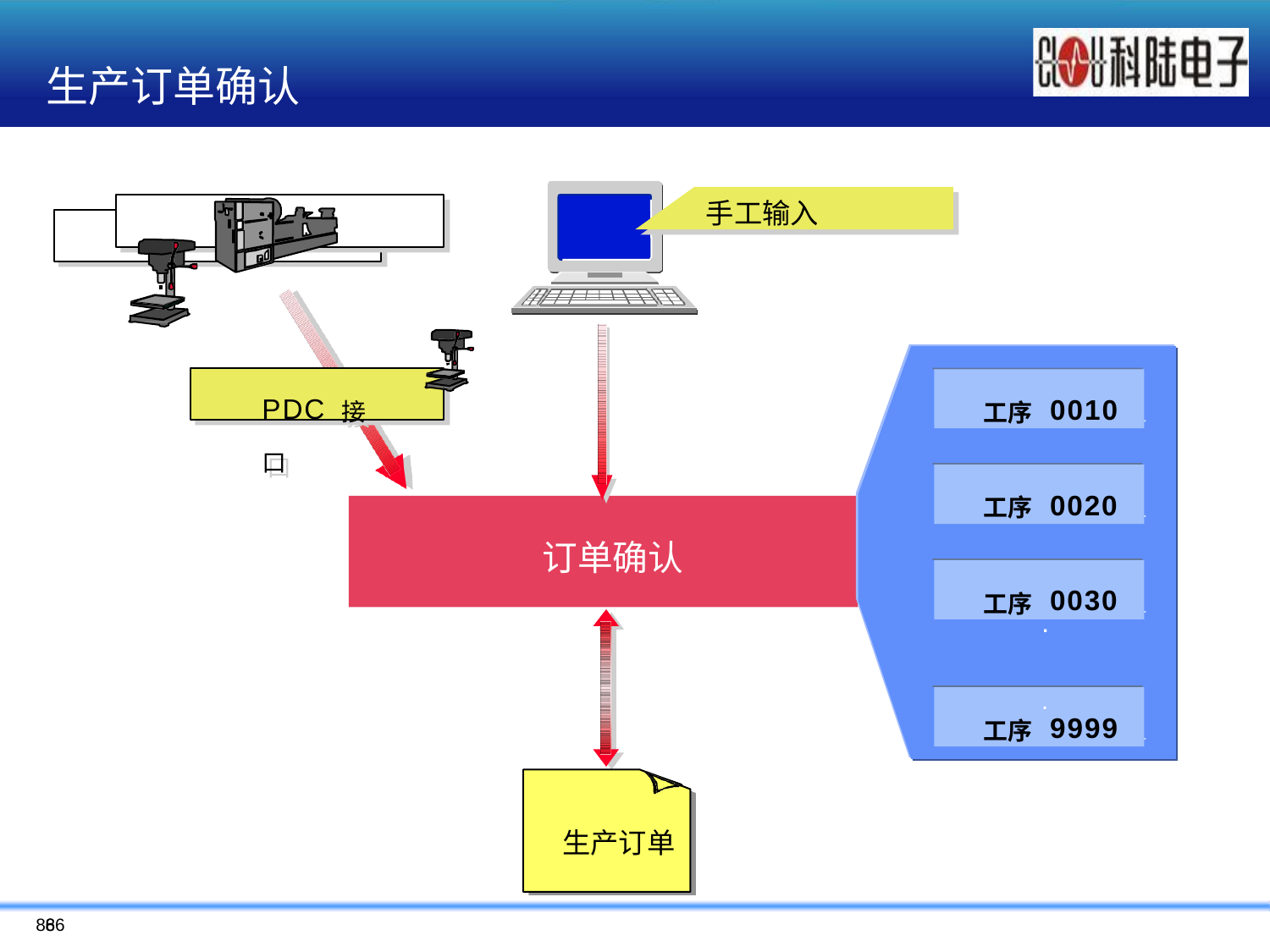

# 生产订单确认

手工输入

工序0010

PDC 接口

PDC 接口

工序0020

订单确认

工序0030
...

工序9999

生产订单

86
86